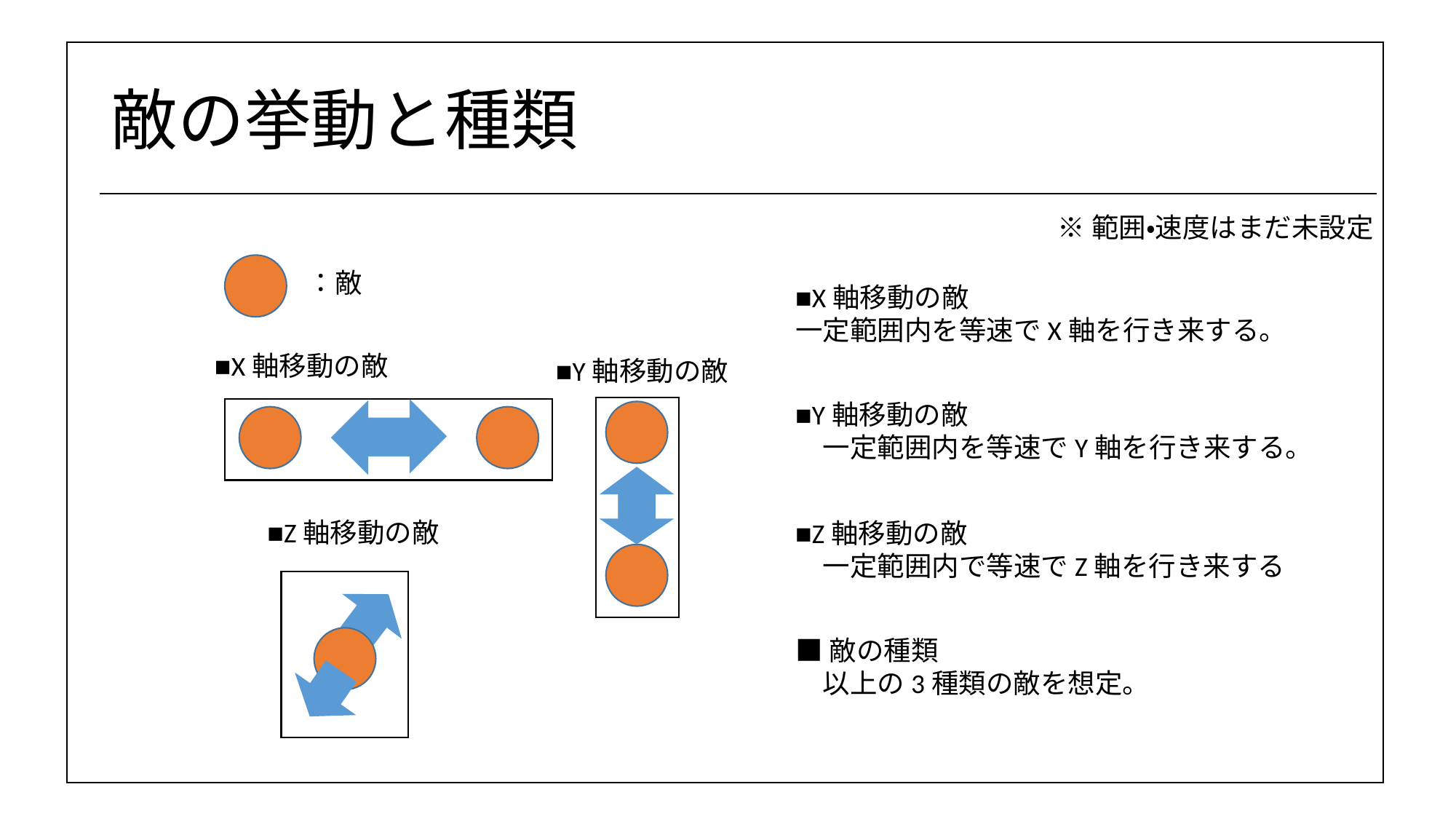

敵の挙動と種類
※範囲・速度はまだ未設定

：敵
■X軸移動の敵
一定範囲内を等速でX軸を行き来する。
■X軸移動の敵
■Y軸移動の敵
■Y軸移動の敵
　一定範囲内を等速でY軸を行き来する。

■Z軸移動の敵
■Z軸移動の敵
　一定範囲内で等速でZ軸を行き来する

■敵の種類
　以上の3種類の敵を想定。